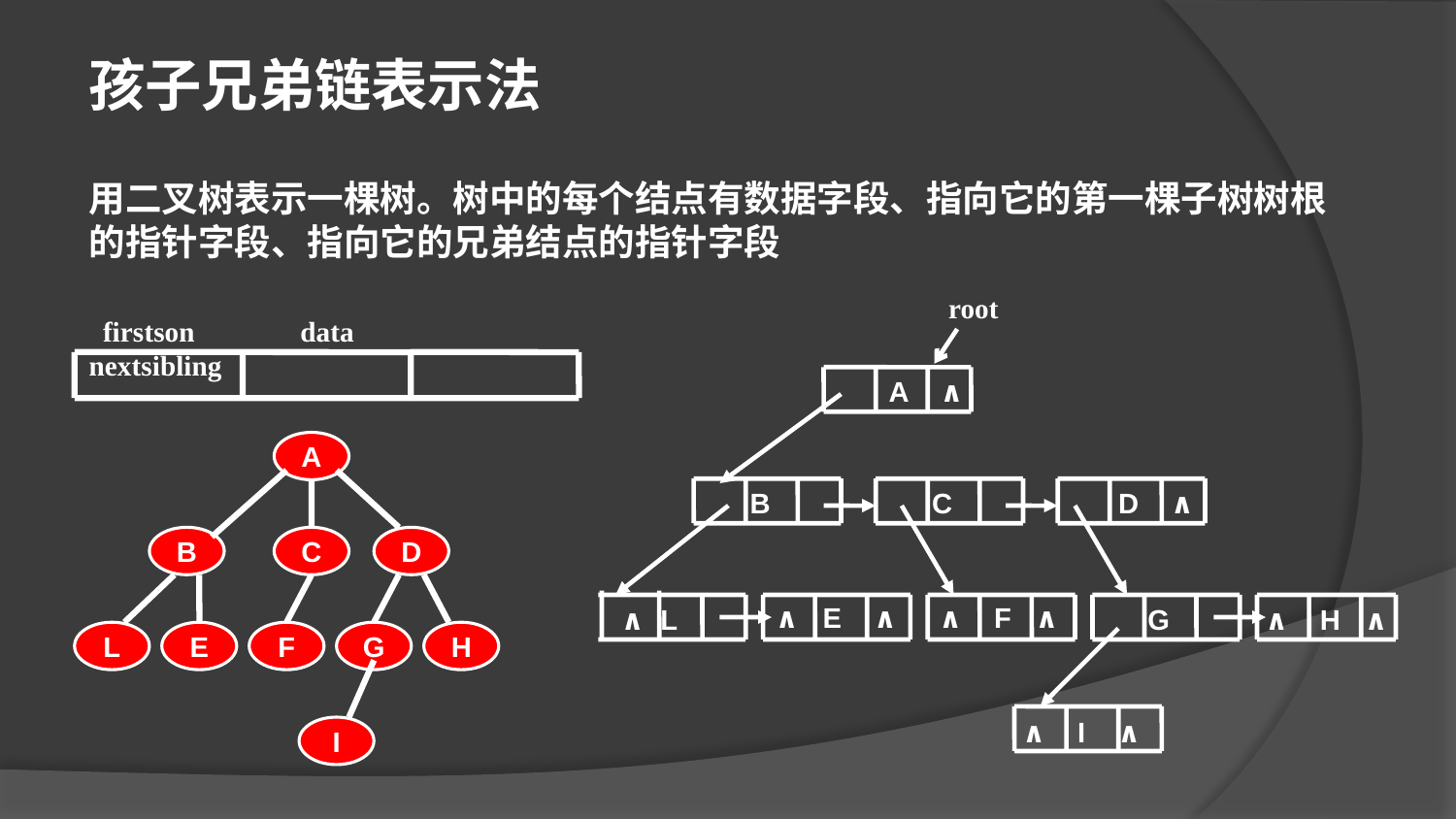

孩子兄弟链表示法
用二叉树表示一棵树。树中的每个结点有数据字段、指向它的第一棵子树树根的指针字段、指向它的兄弟结点的指针字段
root
  firstson               data           nextsibling

     A    ∧

B

C

    D    ∧

∧   E    ∧
  ∧    F   ∧

∧  L

G

 ∧    H   ∧

 ∧    I    ∧

A

B
C
D

L
E
F
G
H

I